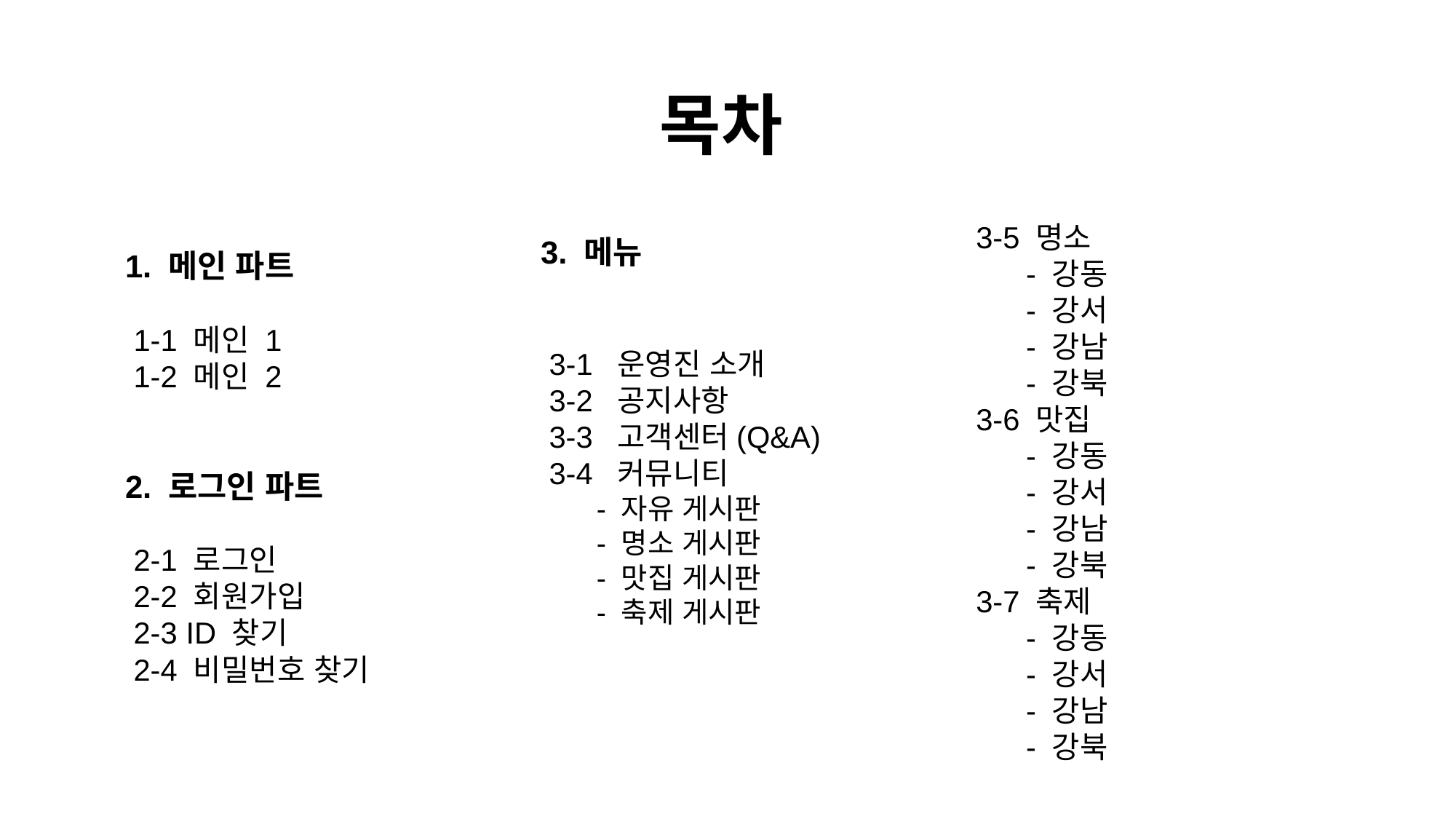

# 목차
 3-5 명소
       - 강동
       - 강서
       - 강남
       - 강북
 3-6 맛집
       - 강동
       - 강서
       - 강남
       - 강북
 3-7 축제
       - 강동
       - 강서
       - 강남
       - 강북
3. 메뉴

 3-1  운영진 소개
 3-2  공지사항
 3-3  고객센터(Q&A)
 3-4  커뮤니티
       - 자유 게시판
       - 명소 게시판
       - 맛집 게시판
       - 축제 게시판

1. 메인 파트

 1-1 메인 1
 1-2 메인 2

2. 로그인 파트

 2-1 로그인
 2-2 회원가입
 2-3 ID 찾기
 2-4 비밀번호 찾기